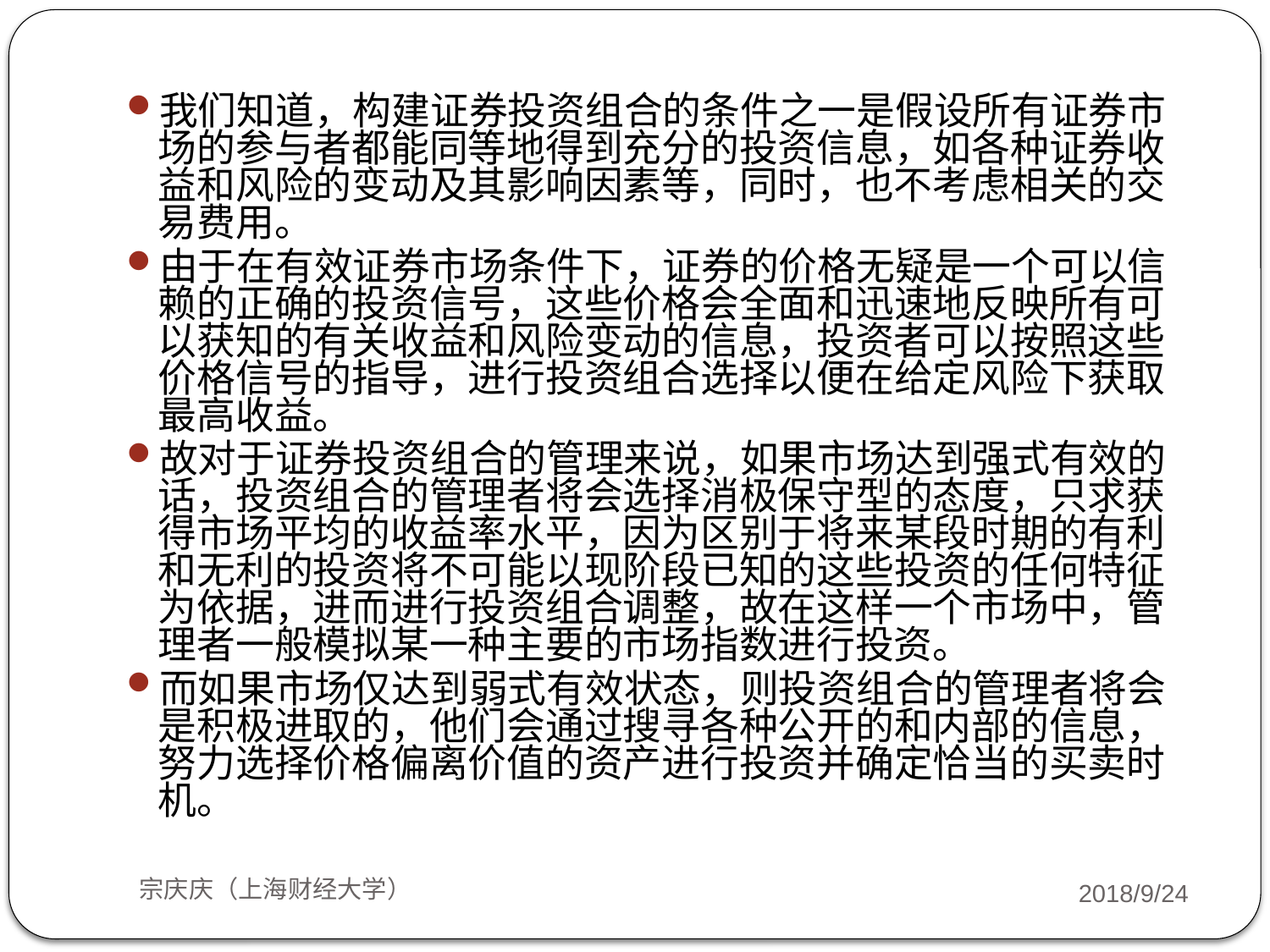

我们知道，构建证券投资组合的条件之一是假设所有证券市场的参与者都能同等地得到充分的投资信息，如各种证券收益和风险的变动及其影响因素等，同时，也不考虑相关的交易费用。
由于在有效证券市场条件下，证券的价格无疑是一个可以信赖的正确的投资信号，这些价格会全面和迅速地反映所有可以获知的有关收益和风险变动的信息，投资者可以按照这些价格信号的指导，进行投资组合选择以便在给定风险下获取最高收益。
故对于证券投资组合的管理来说，如果市场达到强式有效的话，投资组合的管理者将会选择消极保守型的态度，只求获得市场平均的收益率水平，因为区别于将来某段时期的有利和无利的投资将不可能以现阶段已知的这些投资的任何特征为依据，进而进行投资组合调整，故在这样一个市场中，管理者一般模拟某一种主要的市场指数进行投资。
而如果市场仅达到弱式有效状态，则投资组合的管理者将会是积极进取的，他们会通过搜寻各种公开的和内部的信息，努力选择价格偏离价值的资产进行投资并确定恰当的买卖时机。
宗庆庆（上海财经大学）
2018/9/24